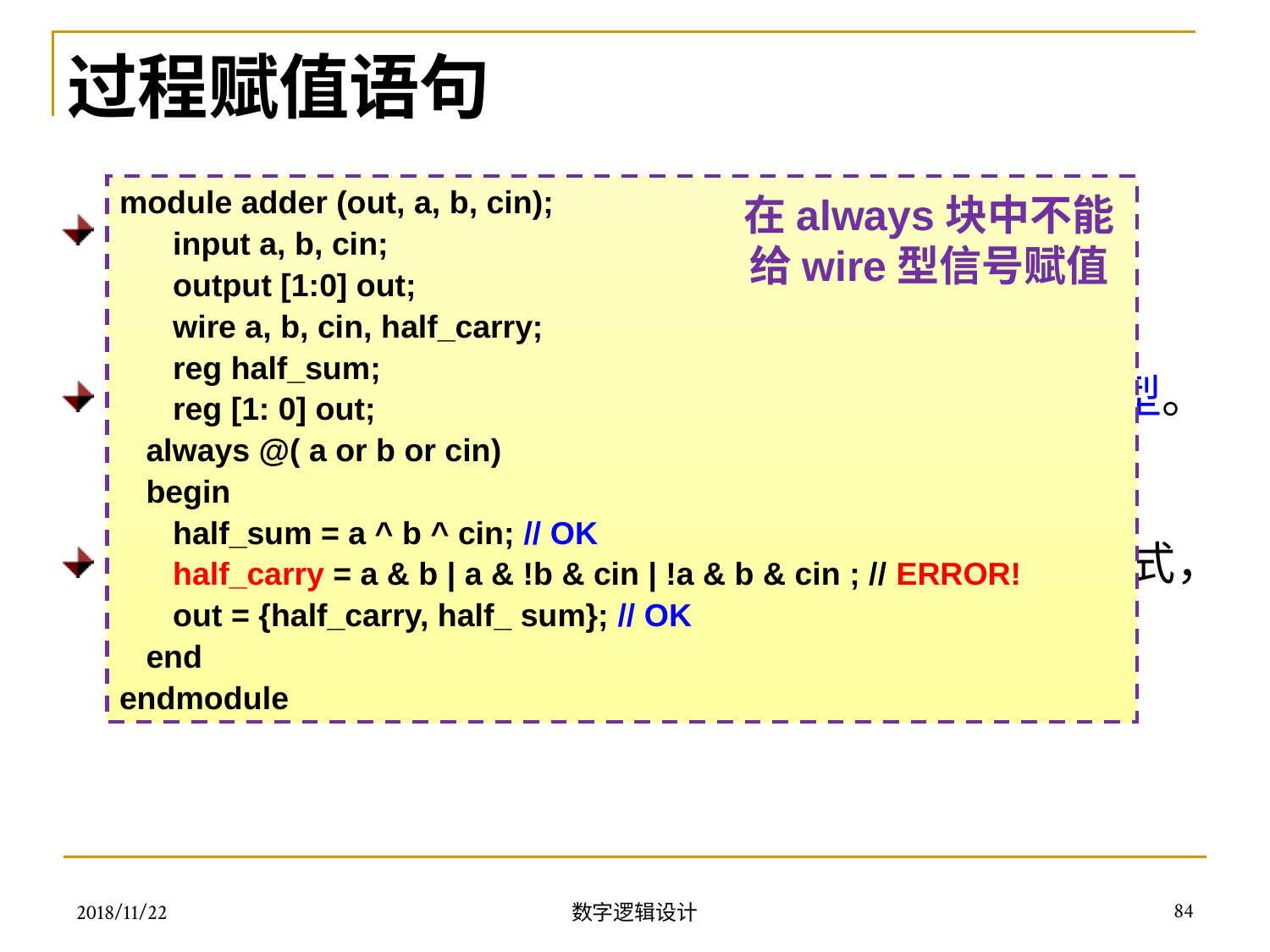

过程赋值语句
在过程块中的赋值称为过程赋值。

在过程赋值语句中表达式左边的信号必须是reg类型。

在过程赋值语句中等式右边可以是任何有效的表达式，信号类型也没有限制。
module adder (out, a, b, cin);
      input a, b, cin;
      output [1:0] out;
      wire a, b, cin, half_carry;
      reg half_sum;
      reg [1: 0] out;
   always @( a or b or cin)
   begin
      half_sum = a ^ b ^ cin; // OK
      half_carry = a & b | a & !b & cin | !a & b & cin ; // ERROR!
      out = {half_carry, half_ sum}; // OK
   end
endmodule
在always块中不能给wire型信号赋值
2018/11/22
84
数字逻辑设计